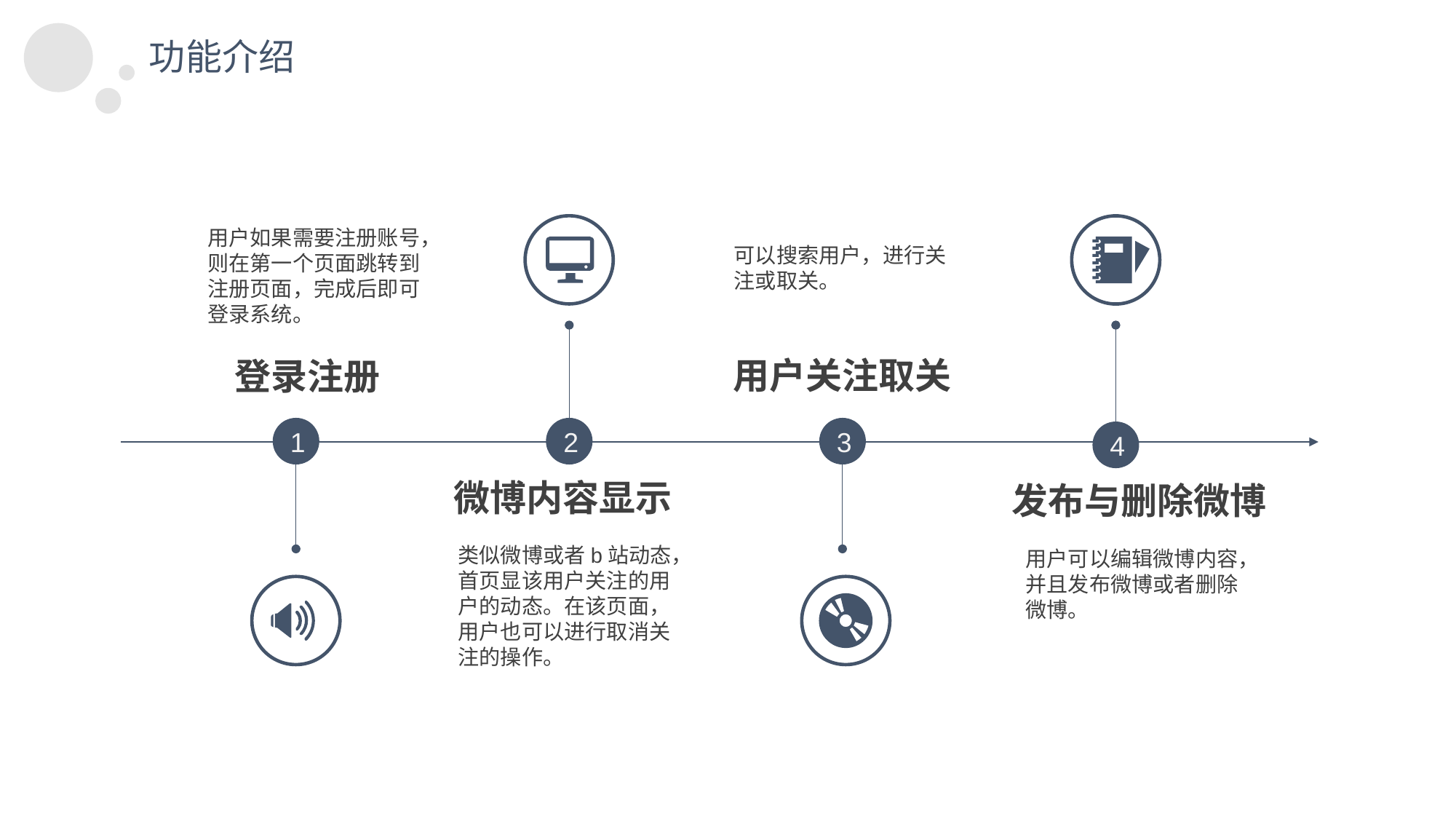

功能介绍

用户如果需要注册账号，则在第一个页面跳转到注册页面，完成后即可登录系统。

可以搜索用户，进行关注或取关。

用户关注取关
登录注册
2
3
1
4
微博内容显示
发布与删除微博
类似微博或者b站动态，首页显该用户关注的用户的动态。在该页面，用户也可以进行取消关注的操作。
用户可以编辑微博内容，并且发布微博或者删除微博。